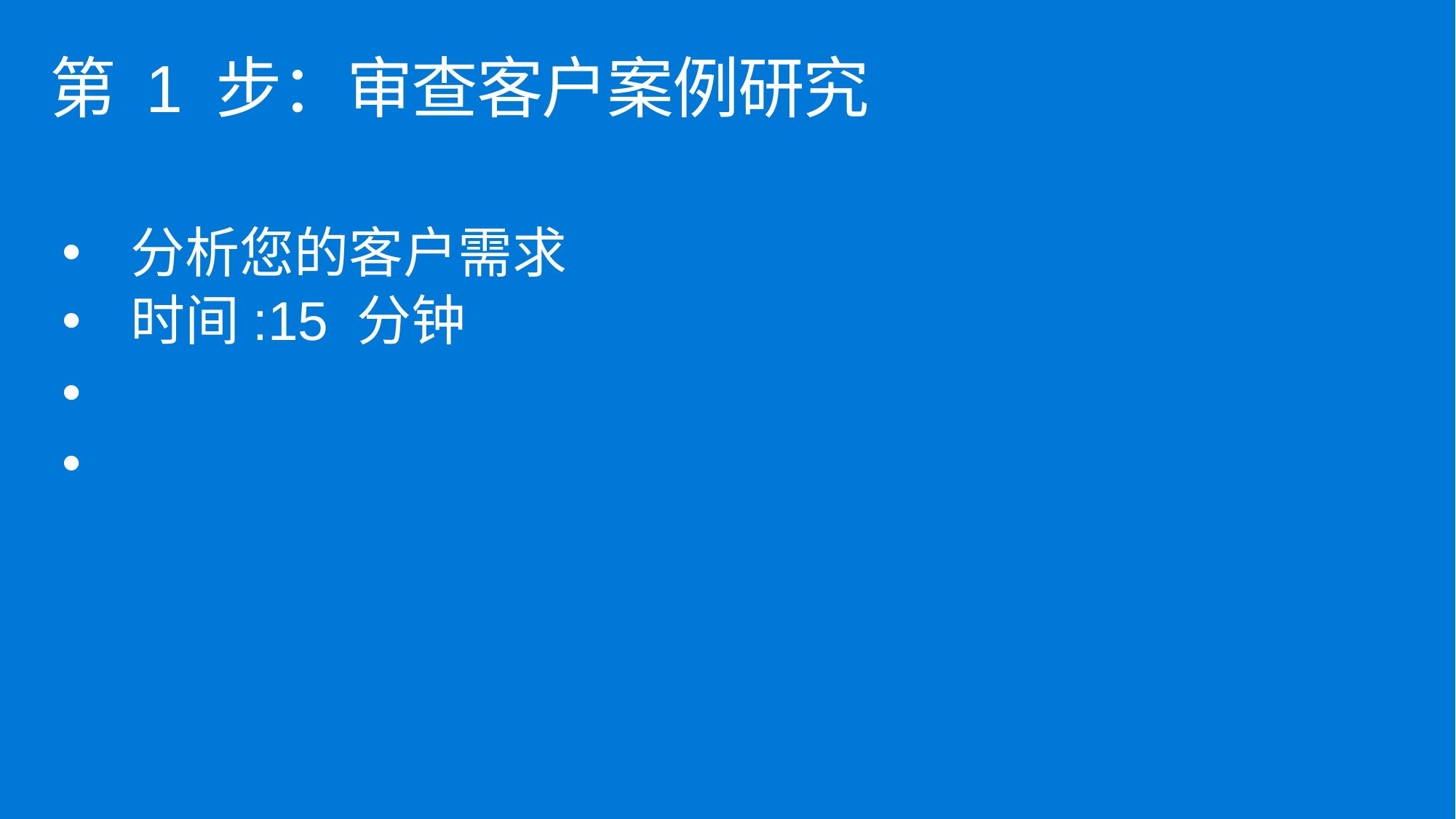

# 第 1 步：审查客户案例研究

分析您的客户需求
时间:15 分钟